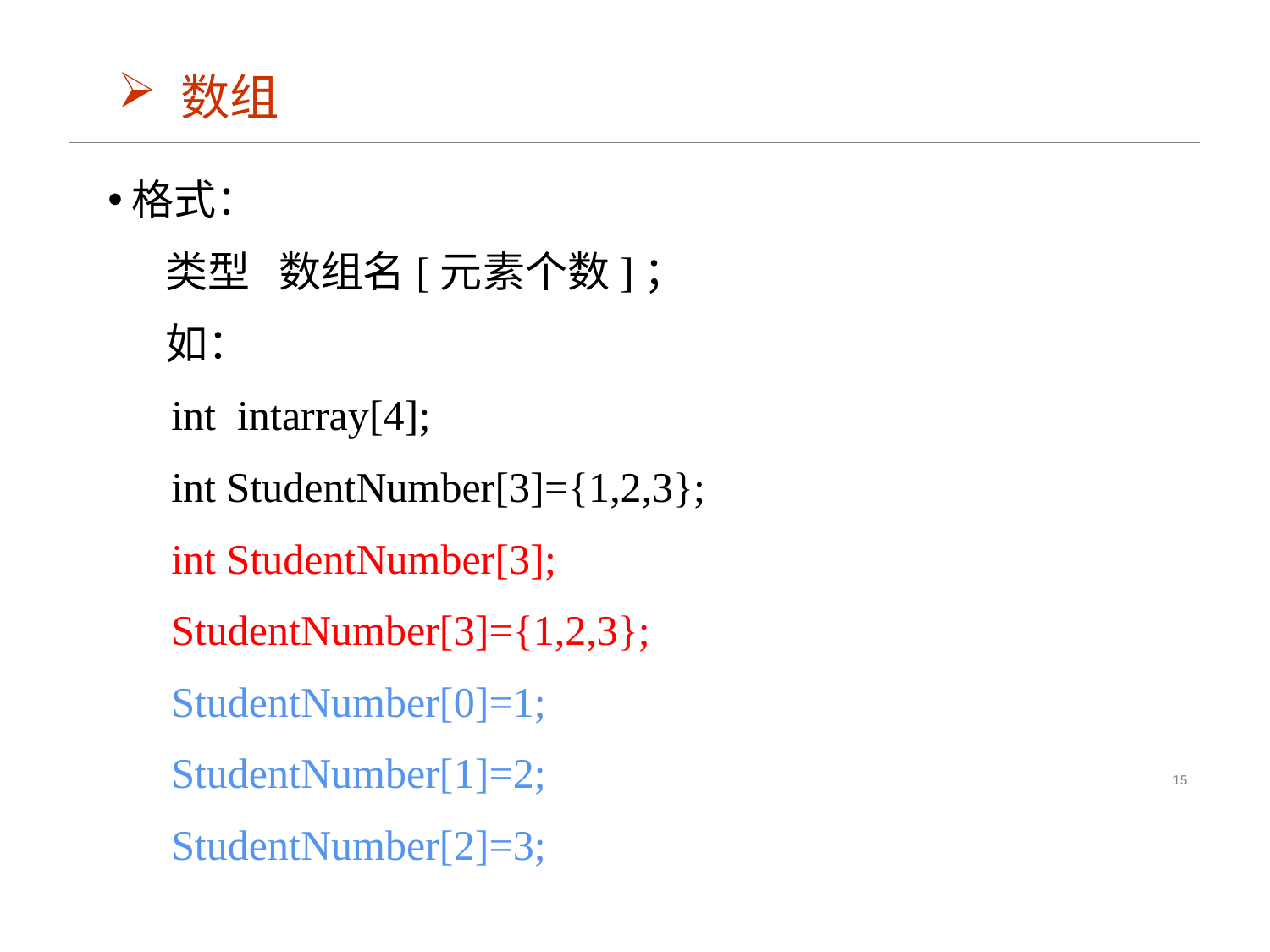

数组
格式：
     类型   数组名[元素个数]；
     如：
      int  intarray[4];
      int StudentNumber[3]={1,2,3};
      int StudentNumber[3];
      StudentNumber[3]={1,2,3};
      StudentNumber[0]=1;
      StudentNumber[1]=2;
      StudentNumber[2]=3;

15